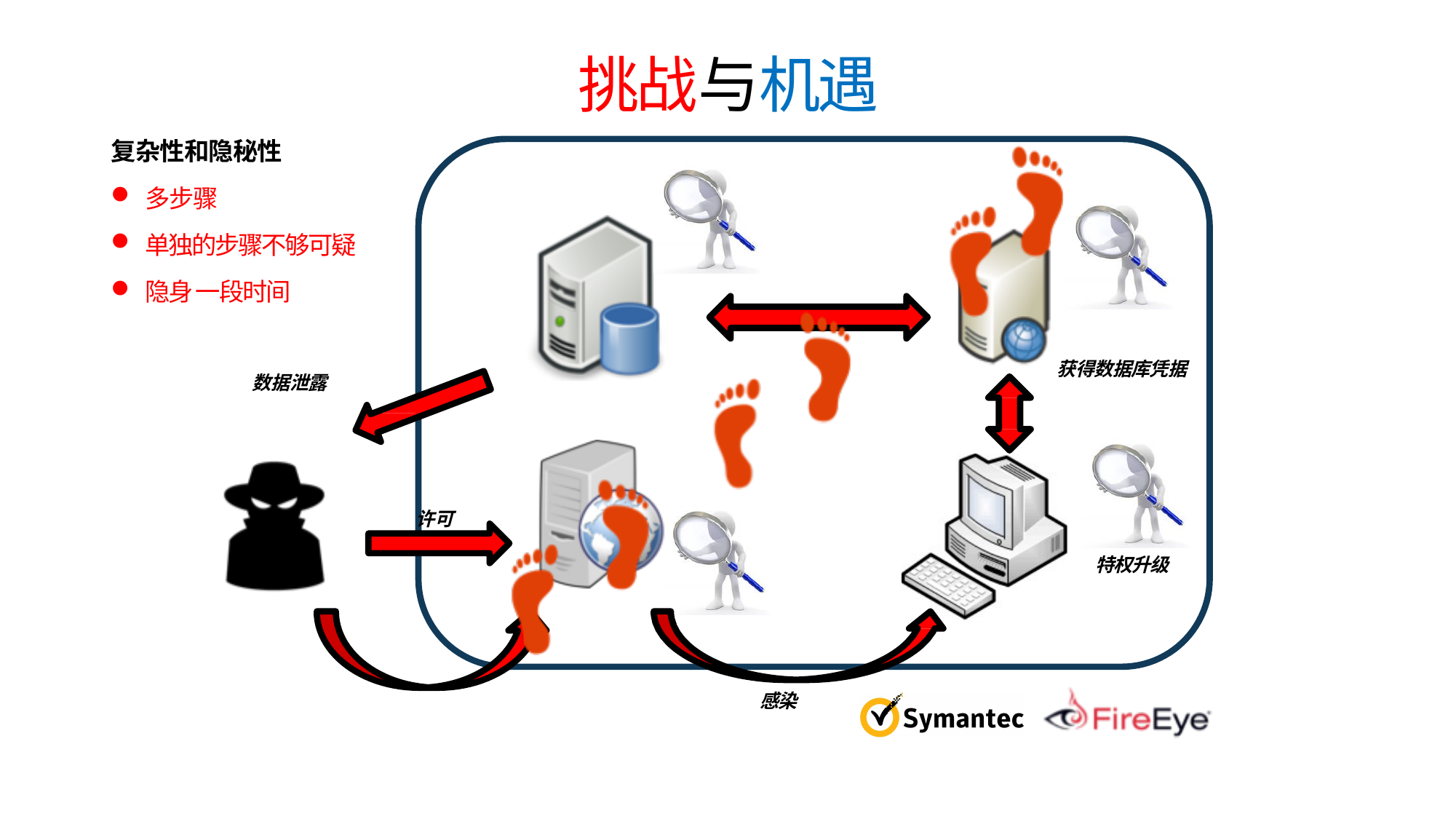

# 挑战与机遇
复杂性和隐秘性
多步骤
单独的步骤不够可疑
隐身 一段时间

获得数据库凭据
数据泄露

许可

特权升级

感染